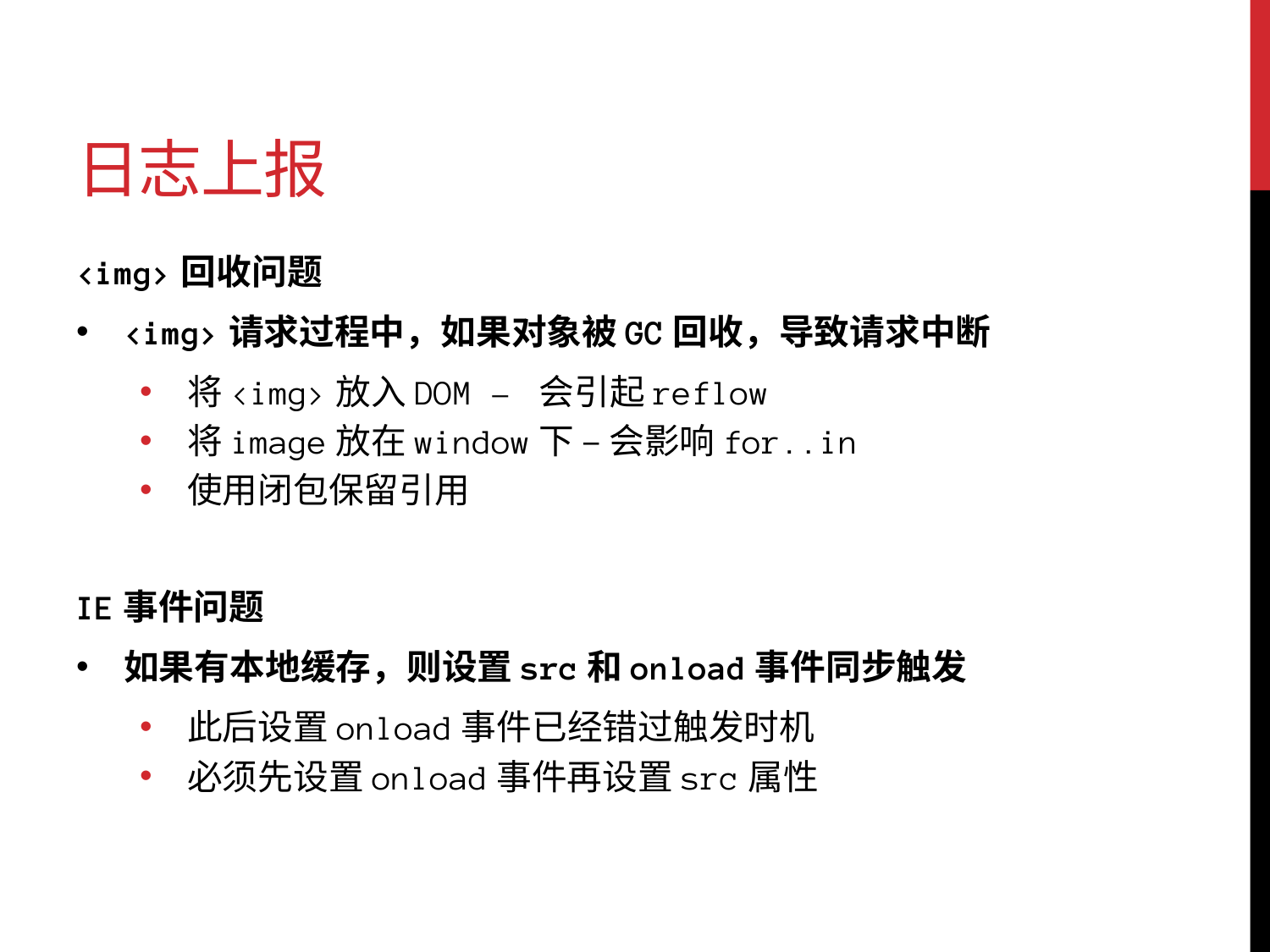

# 日志上报
<img>回收问题
<img>请求过程中，如果对象被GC回收，导致请求中断
将<img>放入DOM – 会引起reflow
将image放在window下 – 会影响for..in
使用闭包保留引用

IE事件问题
如果有本地缓存，则设置src和onload事件同步触发
此后设置onload事件已经错过触发时机
必须先设置onload事件再设置src属性